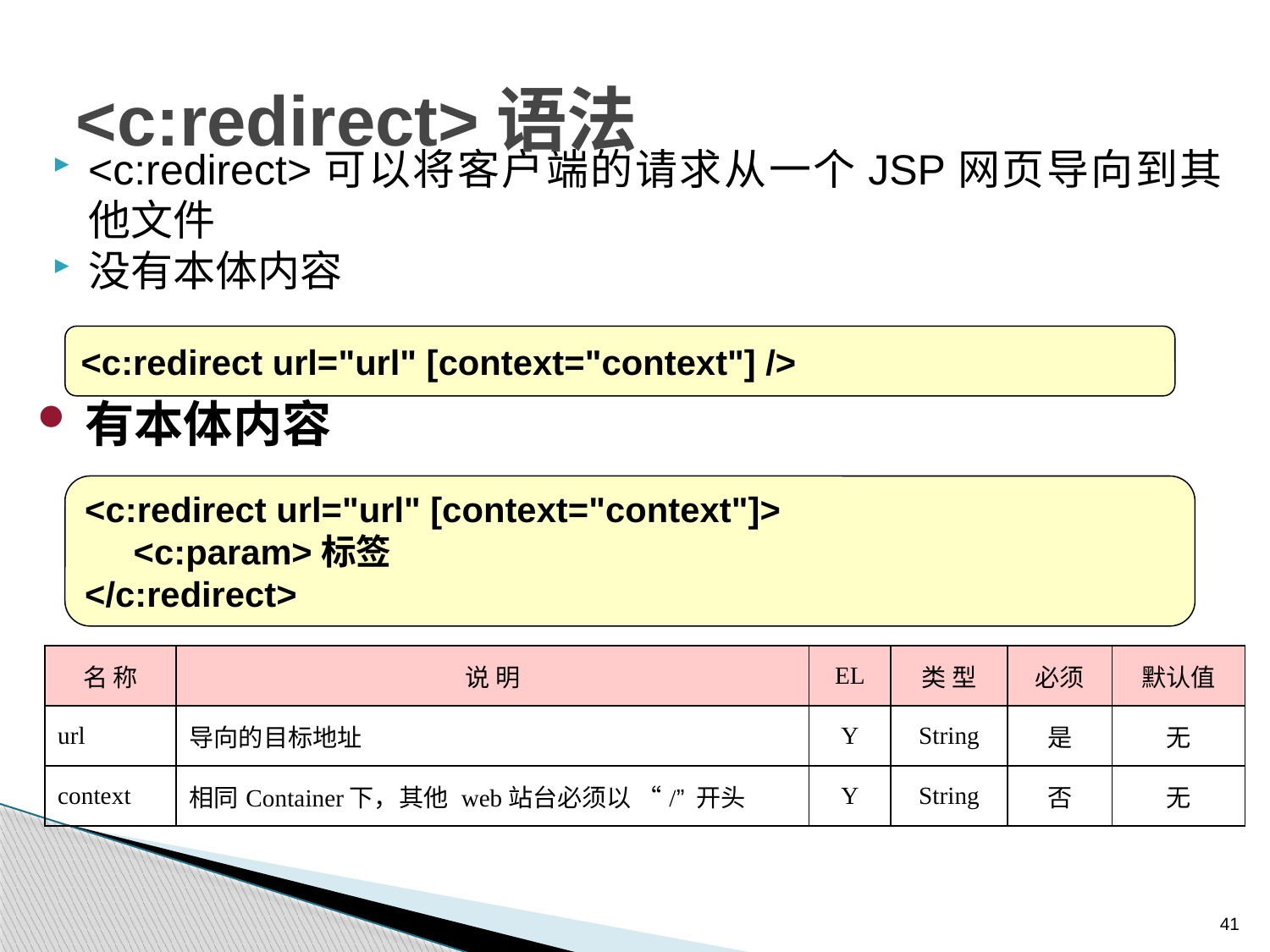

# <c:redirect>语法
<c:redirect>可以将客户端的请求从一个JSP网页导向到其他文件
没有本体内容
<c:redirect url="url" [context="context"] />
有本体内容
<c:redirect url="url" [context="context"]>
     <c:param>标签
</c:redirect>
| 名 称 | 说 明 | EL | 类 型 | 必须 | 默认值 |
| --- | --- | --- | --- | --- | --- |
| url | 导向的目标地址 | Y | String | 是 | 无 |
| context | 相同Container下，其他 web站台必须以 “/” 开头 | Y | String | 否 | 无 |
41